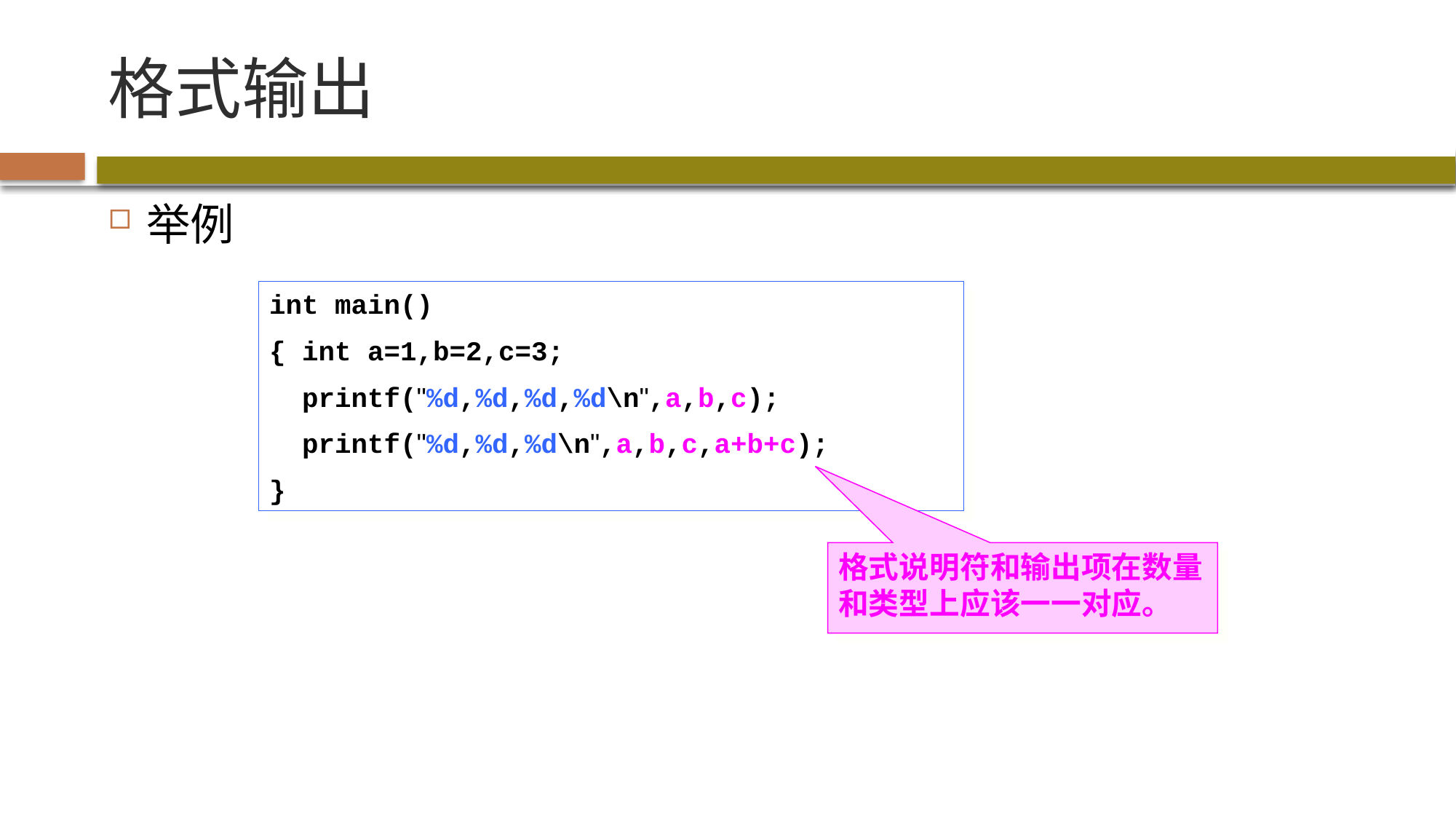

# 格式输出
举例
int main()
{ int a=1,b=2,c=3;
  printf("%d,%d,%d,%d\n",a,b,c);
  printf("%d,%d,%d\n",a,b,c,a+b+c);
}
格式说明符和输出项在数量和类型上应该一一对应。